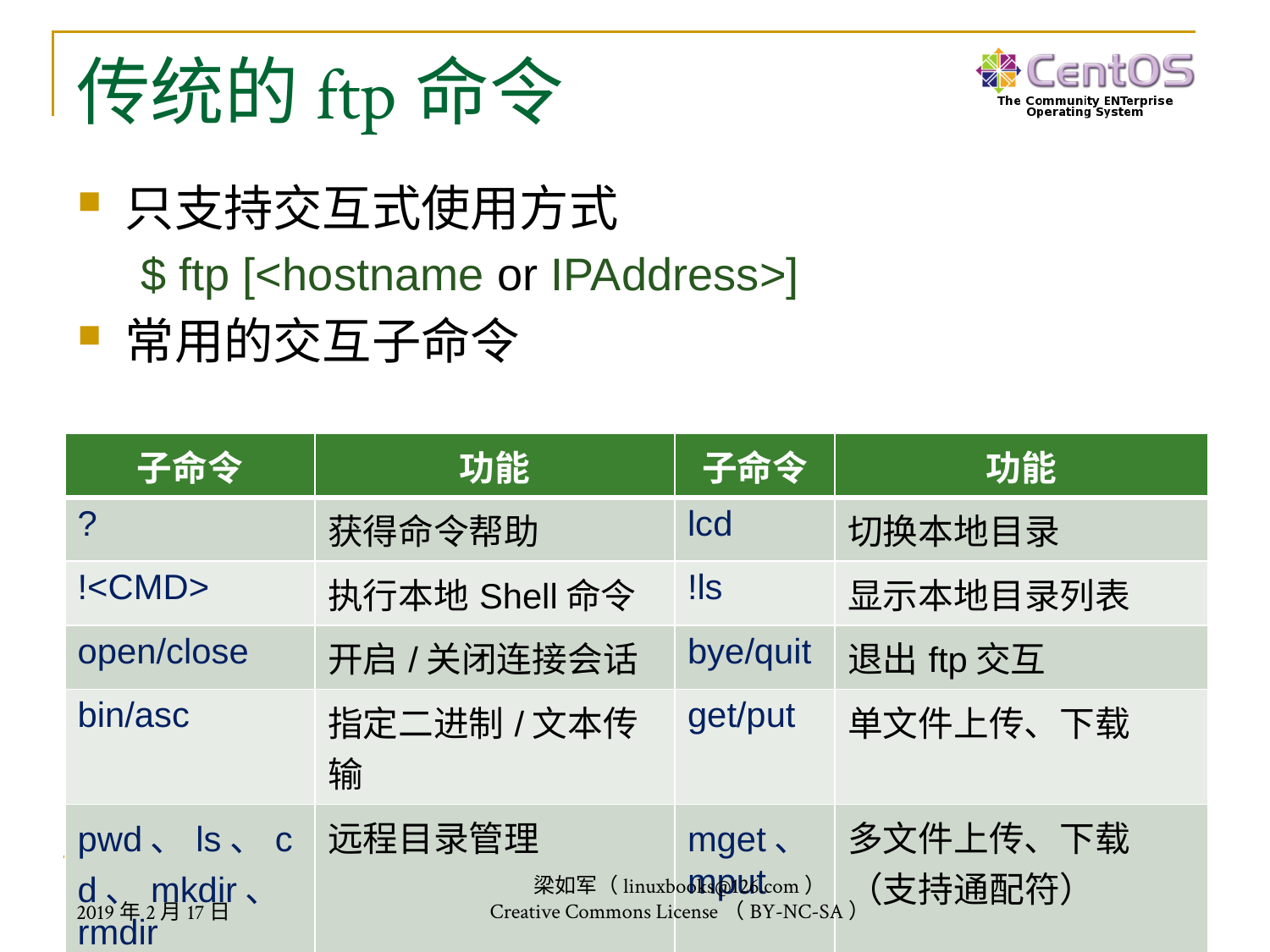

# 传统的ftp命令
只支持交互式使用方式
$ ftp [<hostname or IPAddress>]
常用的交互子命令
| 子命令 | 功能 | 子命令 | 功能 |
| --- | --- | --- | --- |
| ? | 获得命令帮助 | lcd | 切换本地目录 |
| !<CMD> | 执行本地Shell命令 | !ls | 显示本地目录列表 |
| open/close | 开启/关闭连接会话 | bye/quit | 退出ftp交互 |
| bin/asc | 指定二进制/文本传输 | get/put | 单文件上传、下载 |
| pwd、ls、cd、mkdir、rmdir | 远程目录管理 | mget、mput | 多文件上传、下载（支持通配符） |
梁如军（linuxbooks@126.com）
Creative Commons License（BY-NC-SA）
2019年2月17日
49